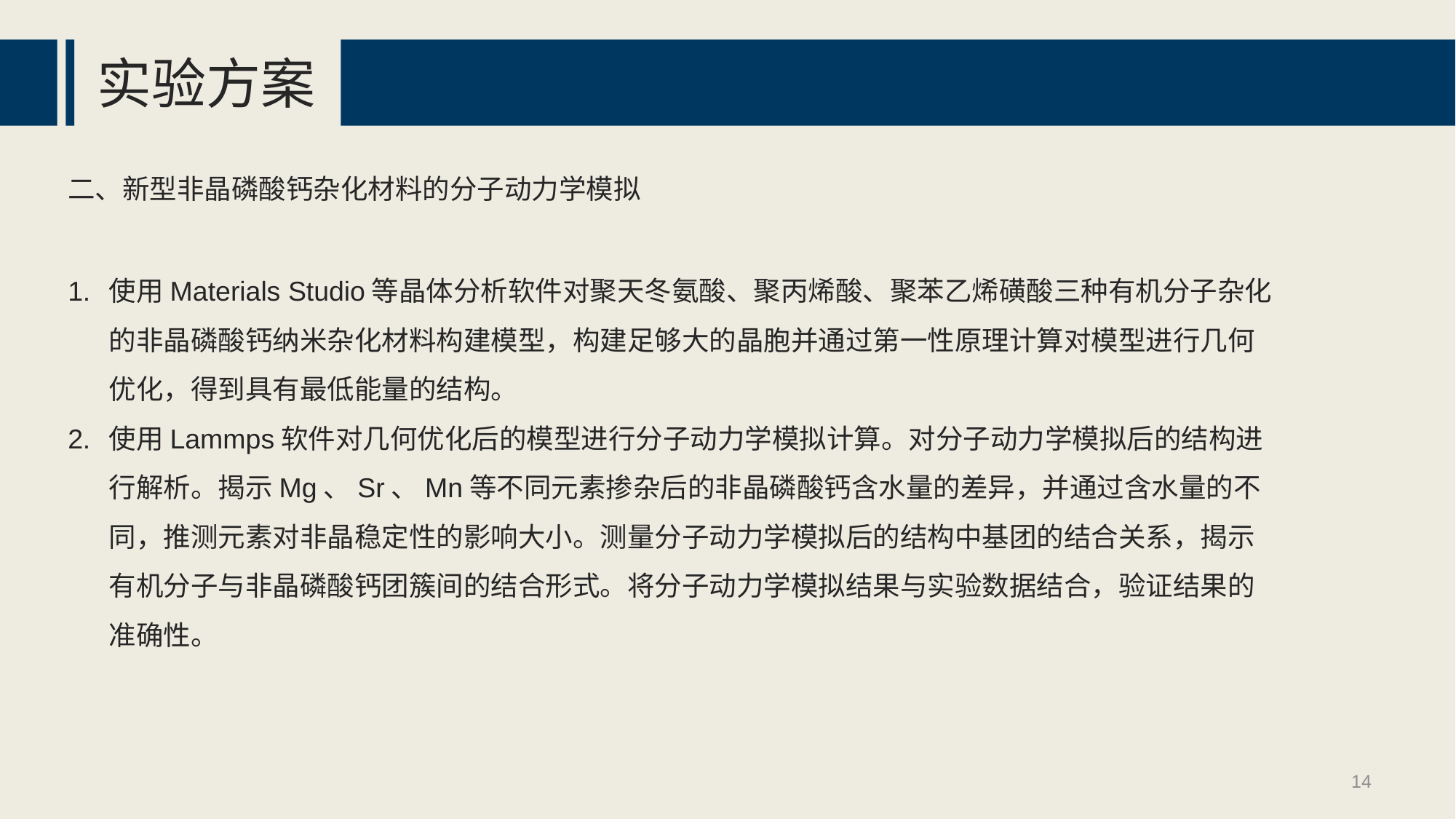

实验方案

二、新型非晶磷酸钙杂化材料的分子动力学模拟
使用Materials Studio等晶体分析软件对聚天冬氨酸、聚丙烯酸、聚苯乙烯磺酸三种有机分子杂化的非晶磷酸钙纳米杂化材料构建模型，构建足够大的晶胞并通过第一性原理计算对模型进行几何优化，得到具有最低能量的结构。
使用Lammps软件对几何优化后的模型进行分子动力学模拟计算。对分子动力学模拟后的结构进行解析。揭示Mg、Sr、Mn等不同元素掺杂后的非晶磷酸钙含水量的差异，并通过含水量的不同，推测元素对非晶稳定性的影响大小。测量分子动力学模拟后的结构中基团的结合关系，揭示有机分子与非晶磷酸钙团簇间的结合形式。将分子动力学模拟结果与实验数据结合，验证结果的准确性。
14